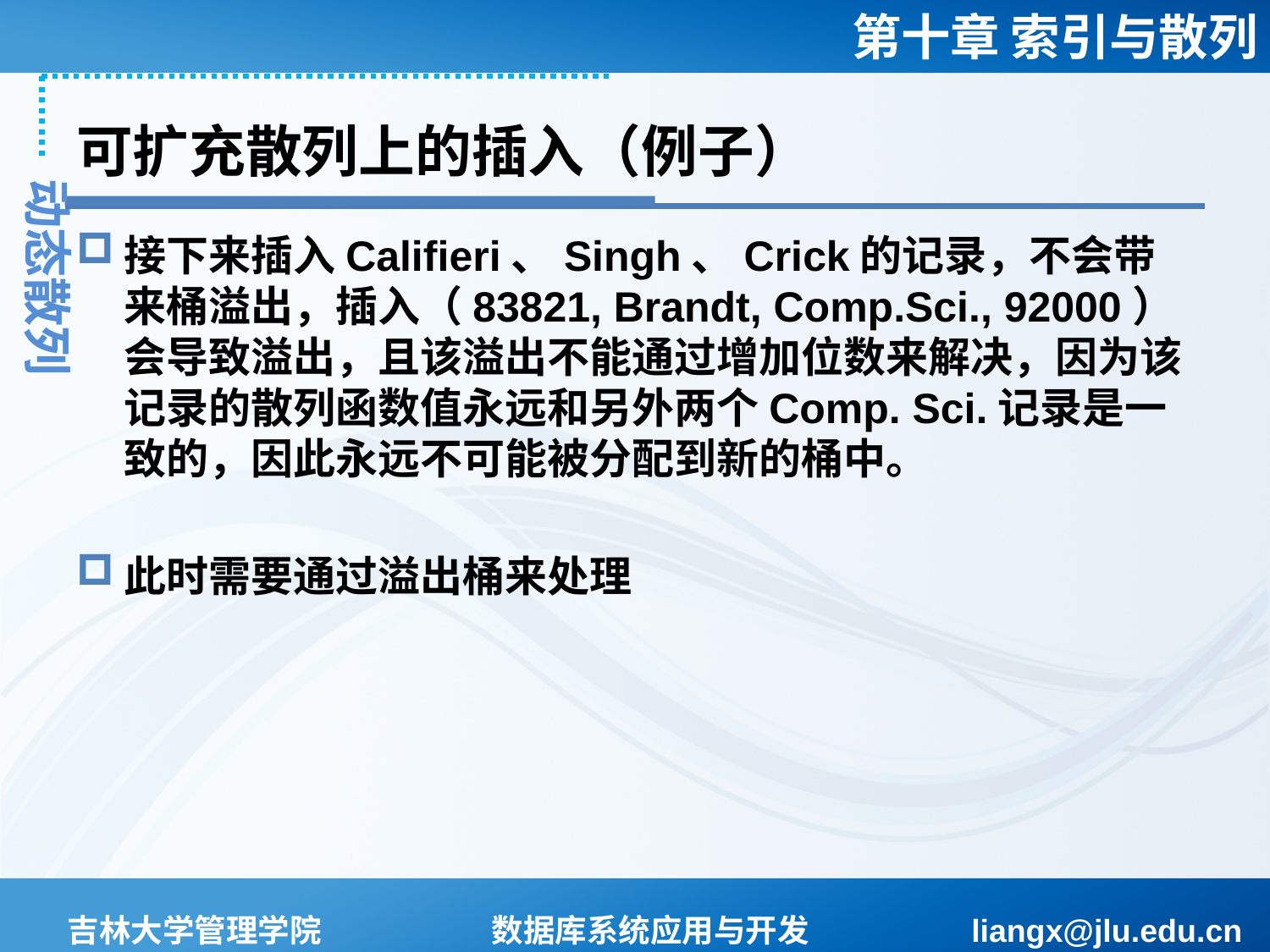

# 可扩充散列上的插入（例子）
动态散列

接下来插入Califieri、Singh、Crick的记录，不会带来桶溢出，插入（83821, Brandt, Comp.Sci., 92000）会导致溢出，且该溢出不能通过增加位数来解决，因为该记录的散列函数值永远和另外两个Comp. Sci.记录是一致的，因此永远不可能被分配到新的桶中。

此时需要通过溢出桶来处理